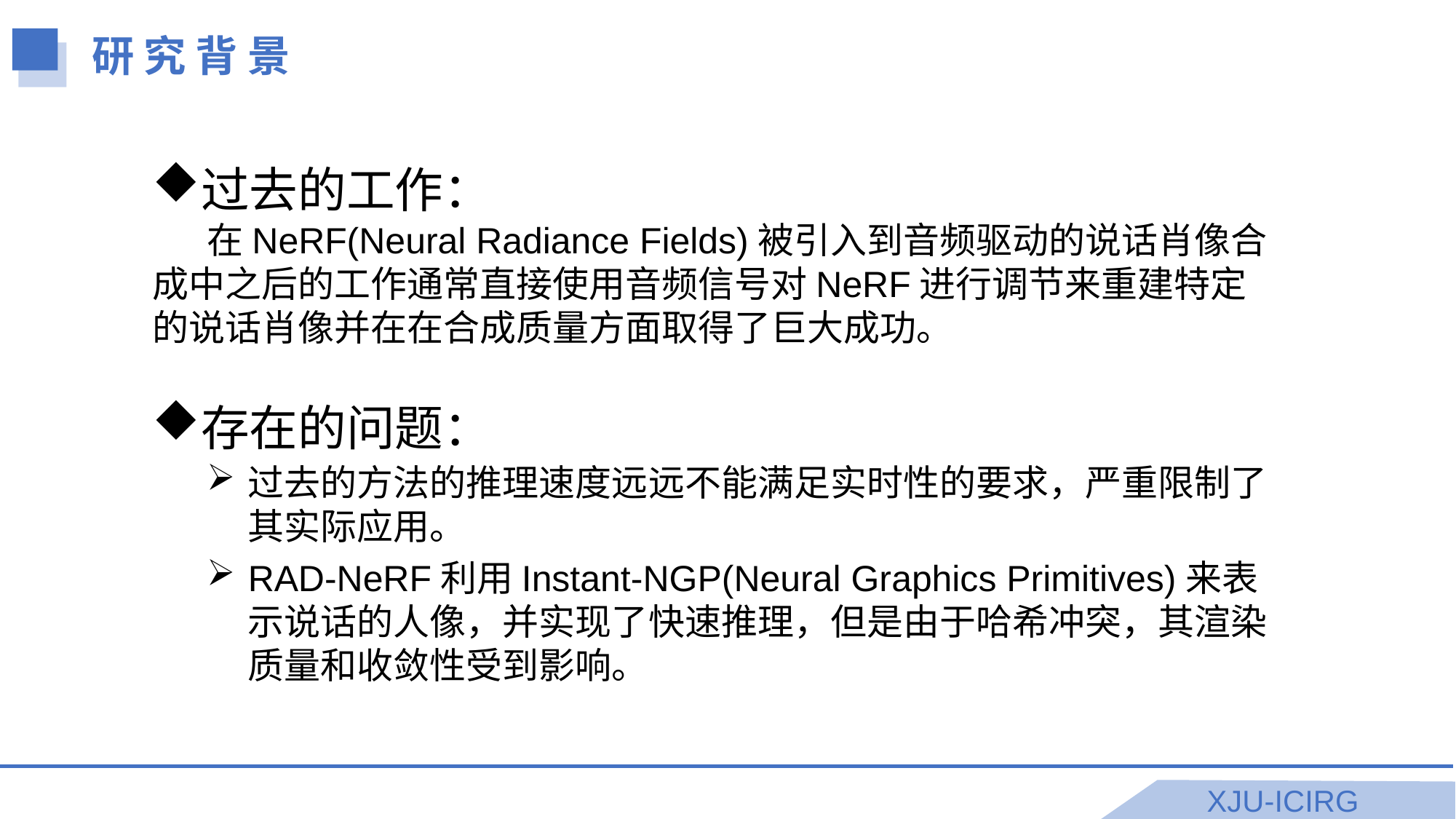

研 究 背 景

过去的工作：
在NeRF(Neural Radiance Fields)被引入到音频驱动的说话肖像合成中之后的工作通常直接使用音频信号对NeRF进行调节来重建特定的说话肖像并在在合成质量方面取得了巨大成功。
存在的问题：
过去的方法的推理速度远远不能满足实时性的要求，严重限制了其实际应用。
RAD-NeRF利用Instant-NGP(Neural Graphics Primitives)来表示说话的人像，并实现了快速推理，但是由于哈希冲突，其渲染质量和收敛性受到影响。
XJU-ICIRG